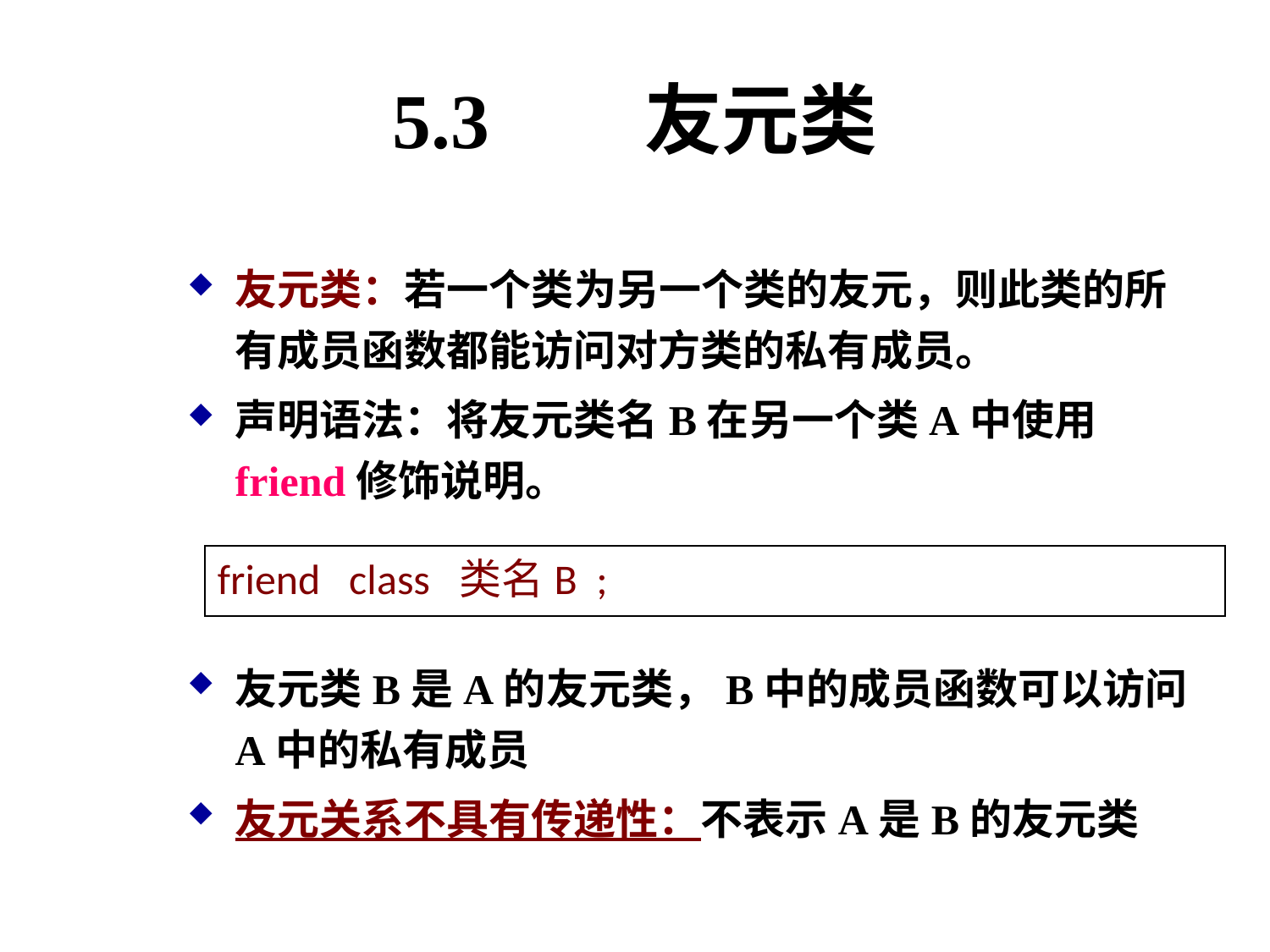

# 5.3       友元类
友元类：若一个类为另一个类的友元，则此类的所有成员函数都能访问对方类的私有成员。
声明语法：将友元类名B在另一个类A中使用friend修饰说明。

友元类B是A的友元类，B中的成员函数可以访问A中的私有成员
友元关系不具有传递性：不表示A是B的友元类
friend   class  类名B  ;